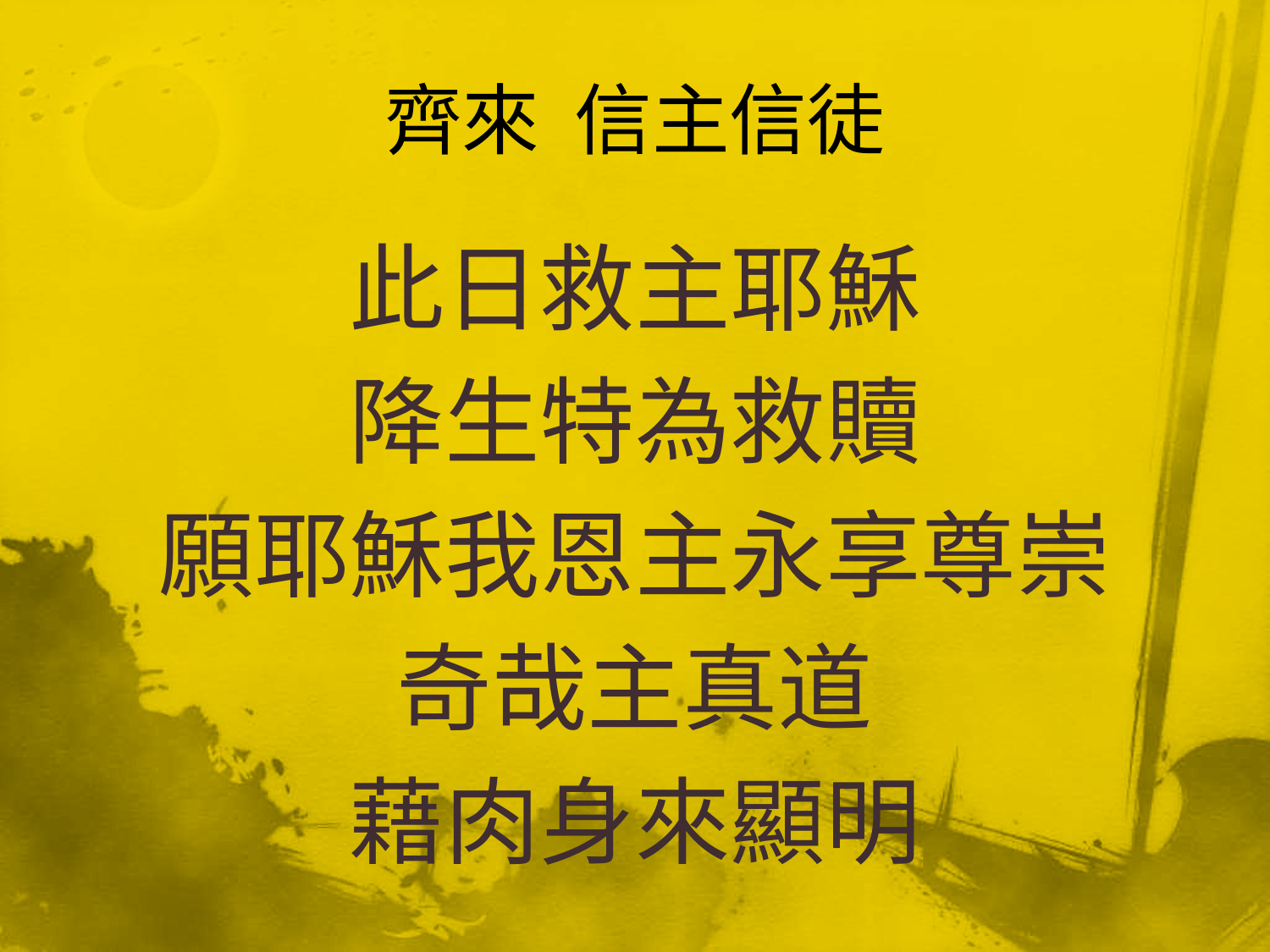

# 齊來  信主信徒
此日救主耶穌
降生特為救贖
願耶穌我恩主永享尊崇
奇哉主真道
藉肉身來顯明